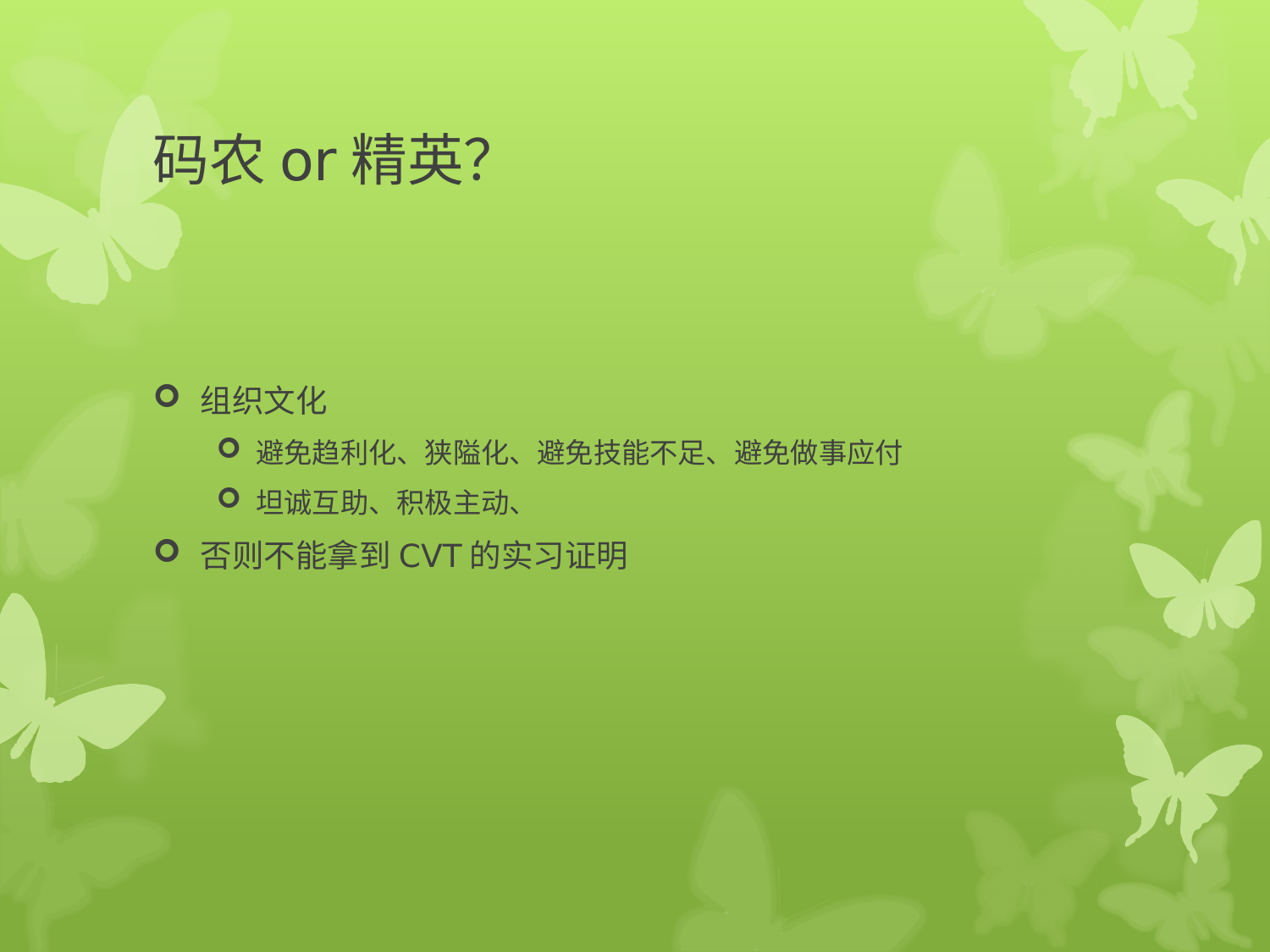

# 码农or精英？
组织文化
避免趋利化、狭隘化、避免技能不足、避免做事应付
坦诚互助、积极主动、
否则不能拿到CVT的实习证明